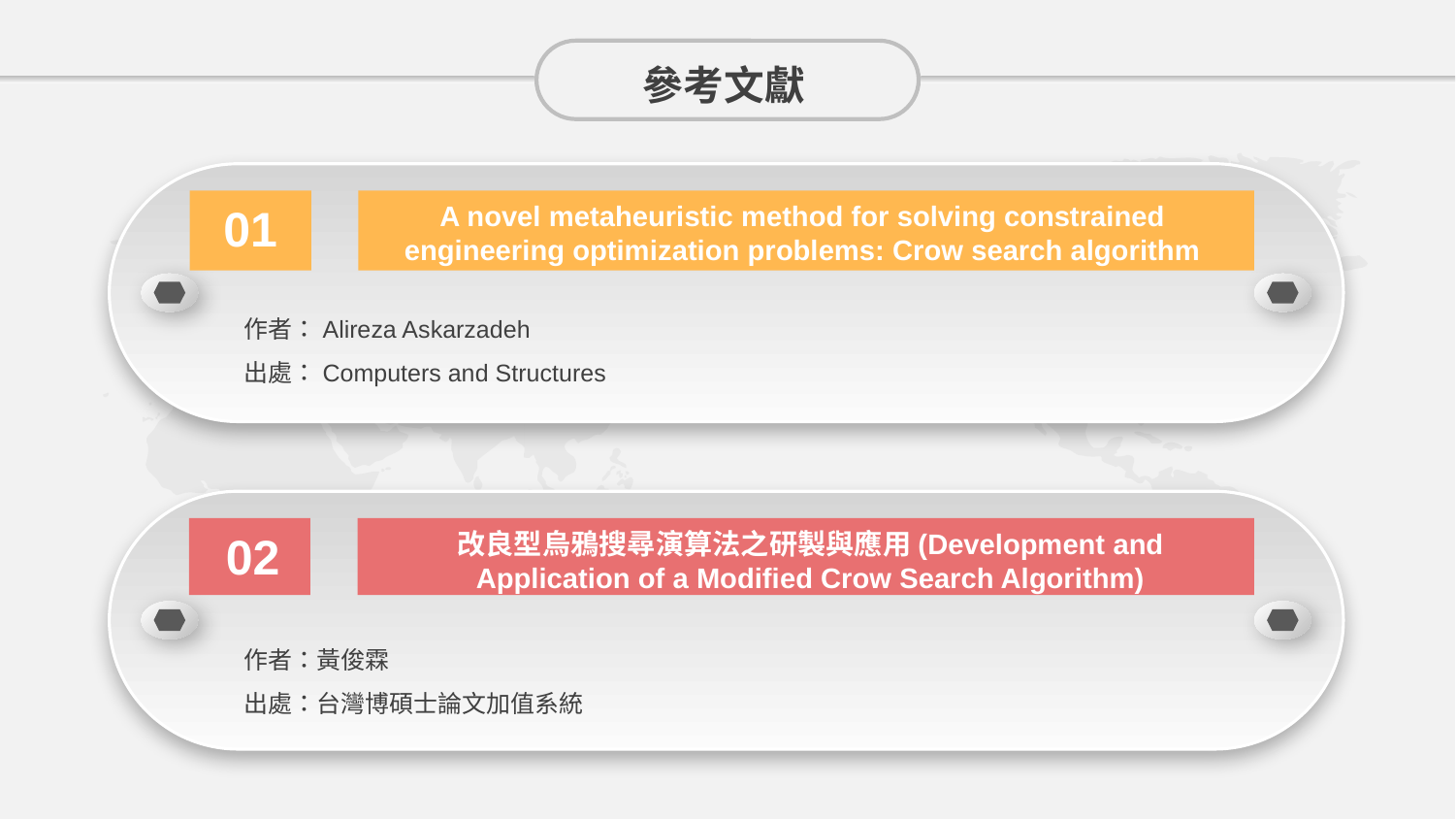

參考文獻

01
A novel metaheuristic method for solving constrained engineering optimization problems: Crow search algorithm
作者：Alireza Askarzadeh
出處：Computers and Structures

02
改良型烏鴉搜尋演算法之研製與應用(Development and Application of a Modified Crow Search Algorithm)
作者：黃俊霖
出處：台灣博碩士論文加值系統